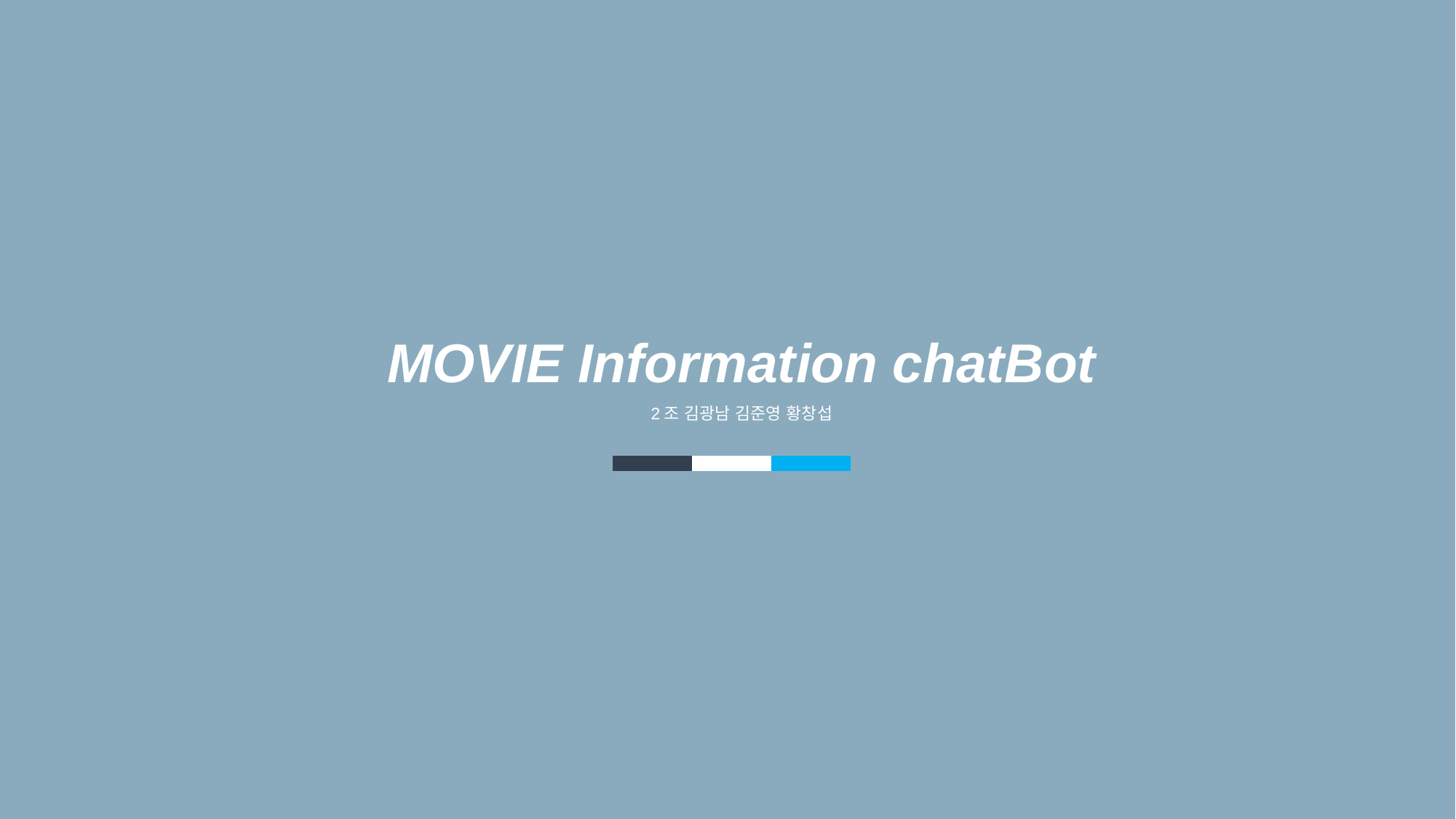

MOVIE Information chatBot
2조 김광남 김준영 황창섭
|  |  |  |
| --- | --- | --- |